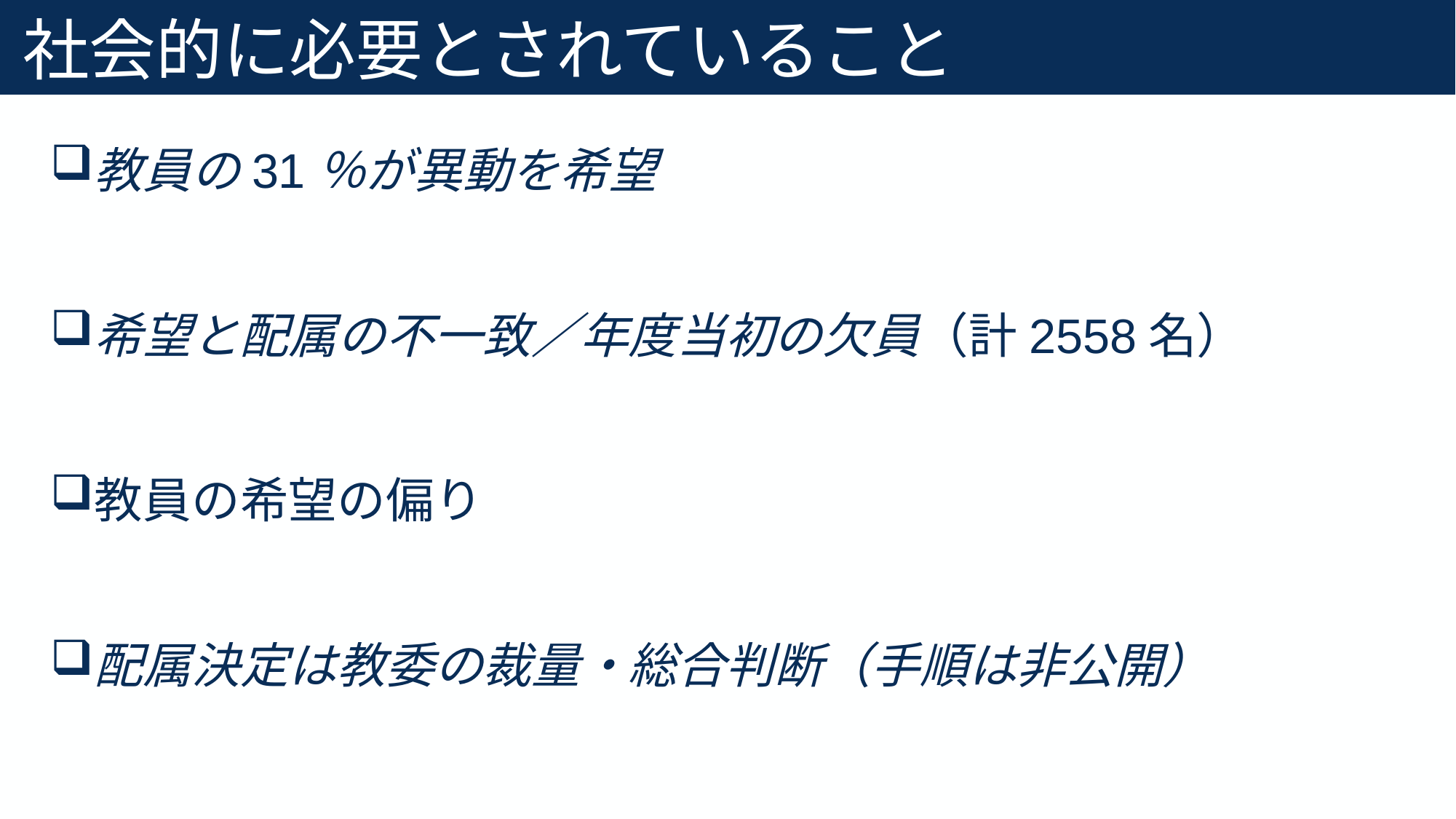

# 社会的に必要とされていること
5
教員の31％が異動を希望

希望と配属の不一致／年度当初の欠員（計2558名）

教員の希望の偏り

配属決定は教委の裁量・総合判断（手順は非公開）